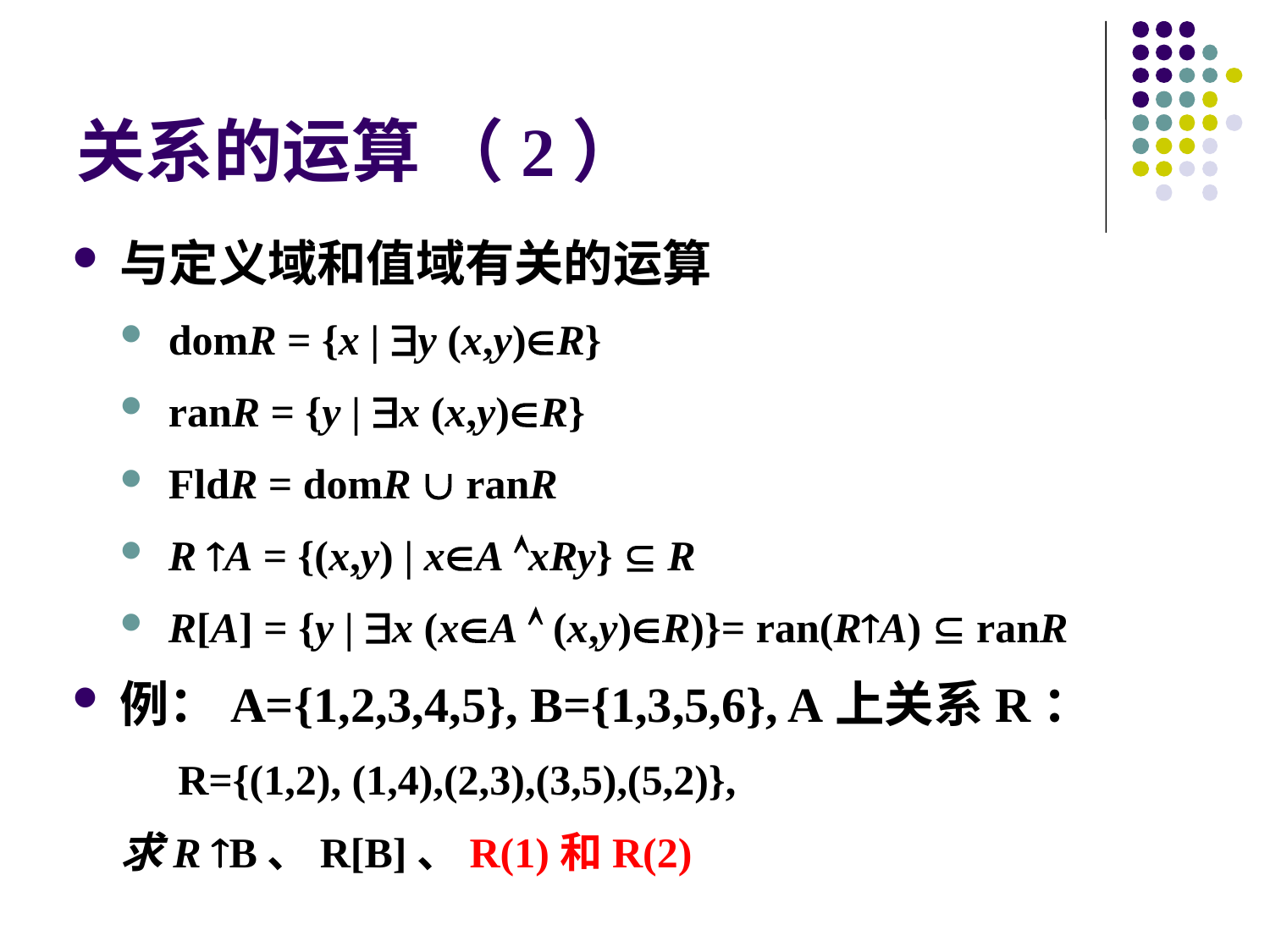

# 关系的运算 （2）
与定义域和值域有关的运算
domR = {x | ∃y (x,y)∈R}
ranR = {y | ∃x (x,y)∈R}
FldR = domR ∪ ranR
R ↑A = {(x,y) | x∈A ∧xRy} ⊆ R
R[A] = {y | ∃x (x∈A ∧ (x,y)∈R)}= ran(R↑A) ⊆ ranR
例：A={1,2,3,4,5}, B={1,3,5,6}, A上关系R：
          R={(1,2), (1,4),(2,3),(3,5),(5,2)},
    求R ↑B、R[B]、R(1)和R(2)